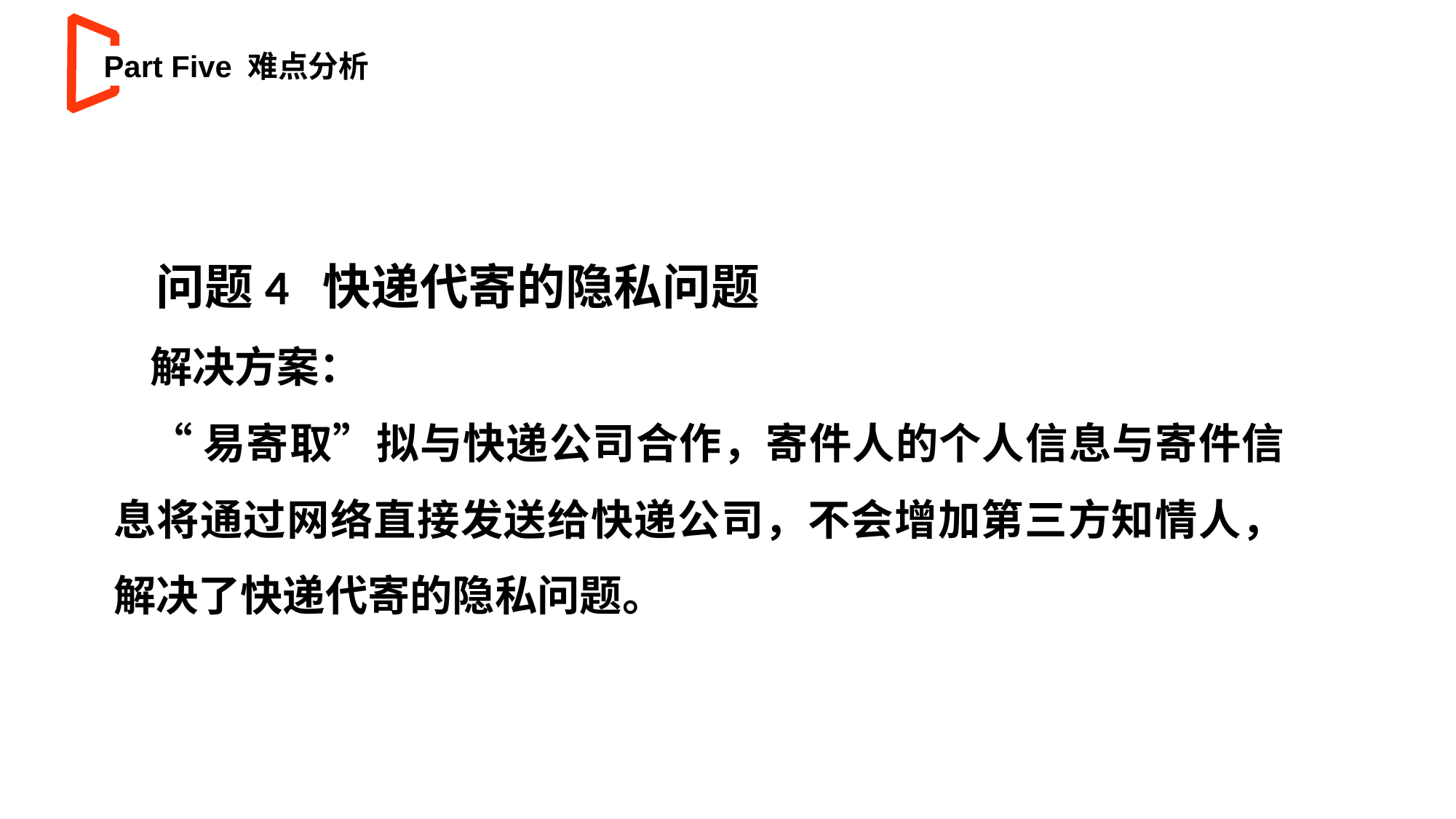

Part Five 难点分析
问题4  快递代寄的隐私问题
解决方案：
“易寄取”拟与快递公司合作，寄件人的个人信息与寄件信息将通过网络直接发送给快递公司，不会增加第三方知情人，解决了快递代寄的隐私问题。